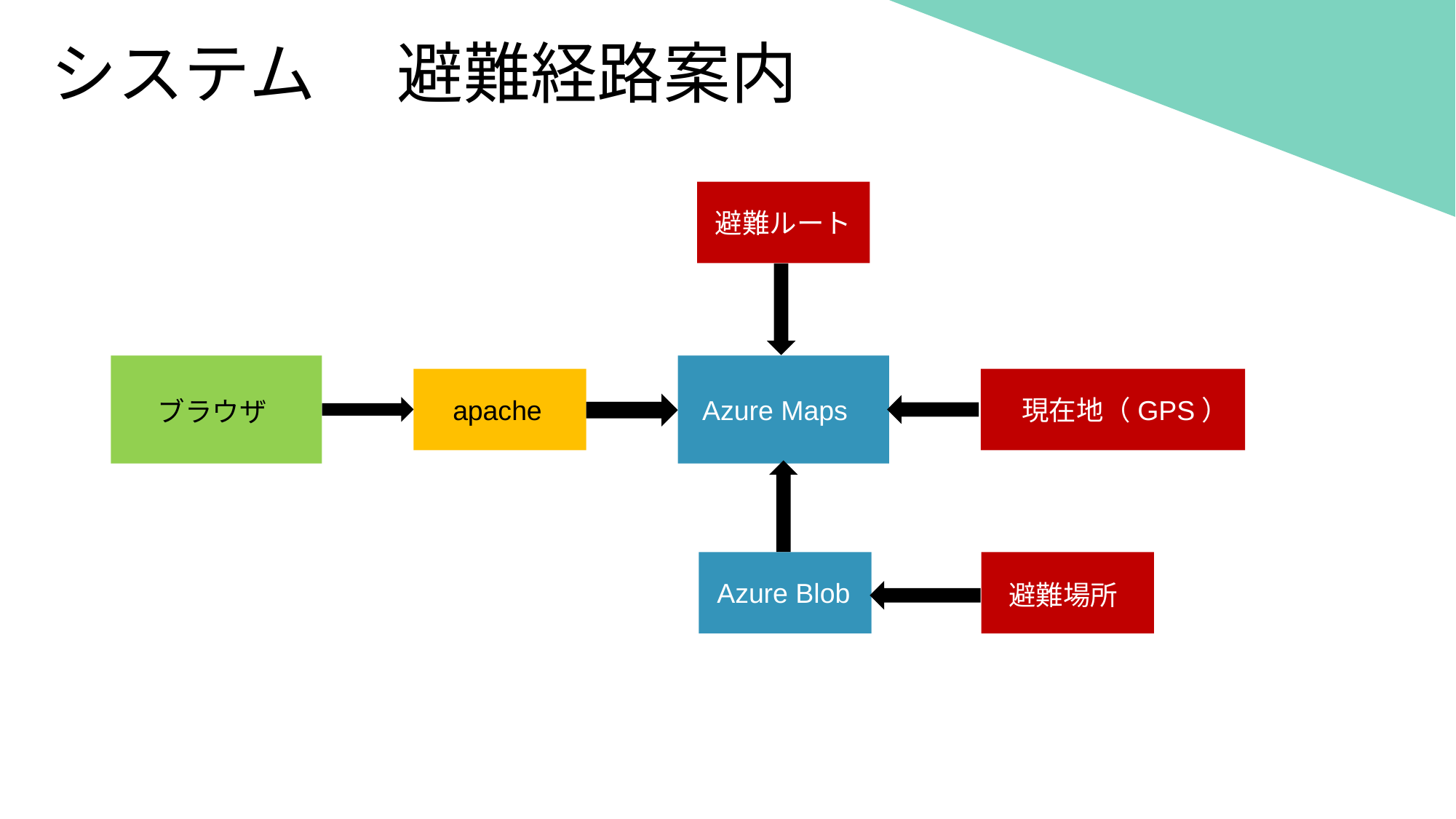

# システム 　避難経路案内

避難ルート

apache
Azure Maps
現在地（GPS）
ブラウザ

Azure Blob
避難場所